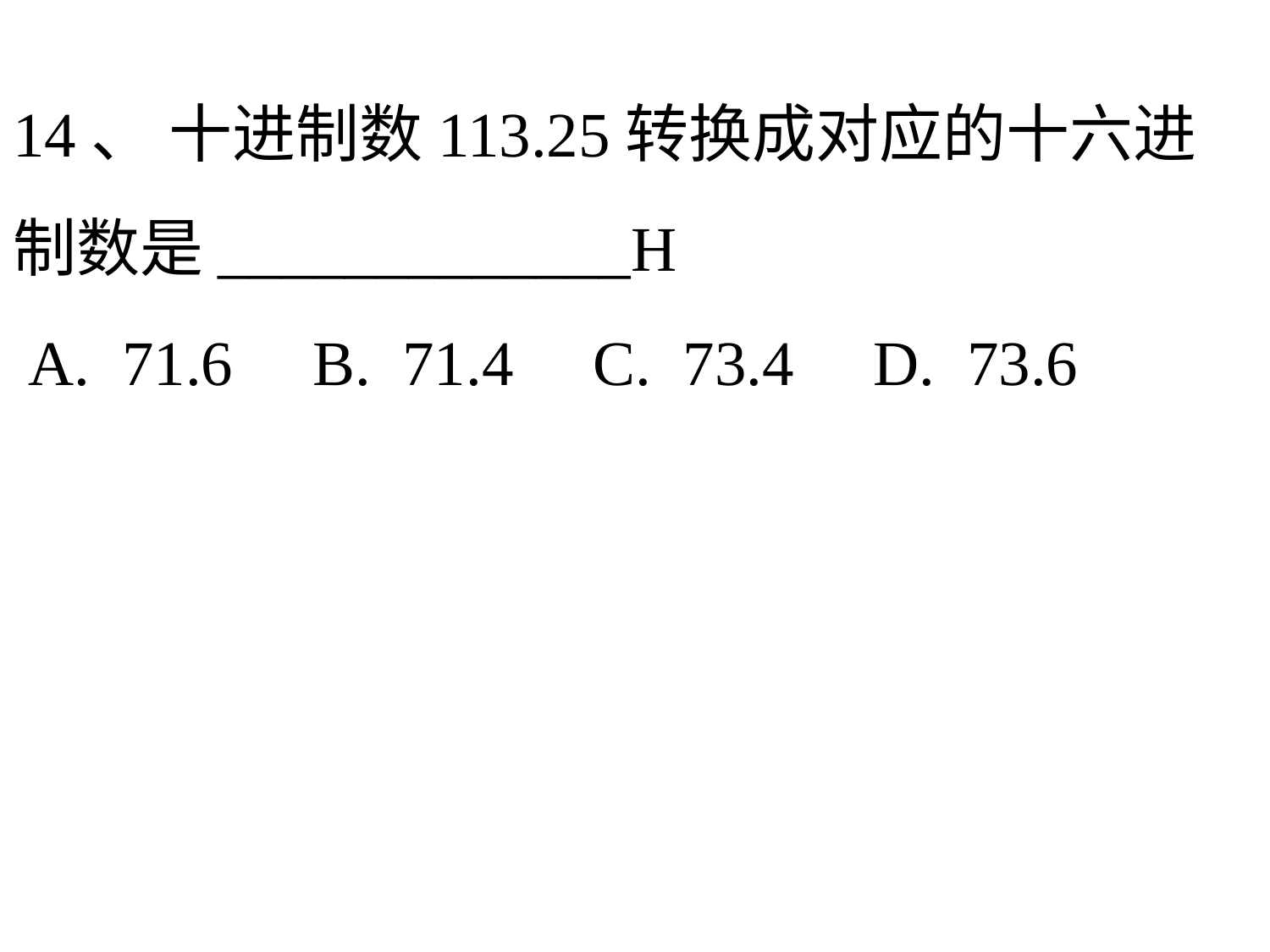

14、 十进制数113.25转换成对应的十六进制数是_____________H
 A.  71.6     B.  71.4     C.  73.4     D.  73.6